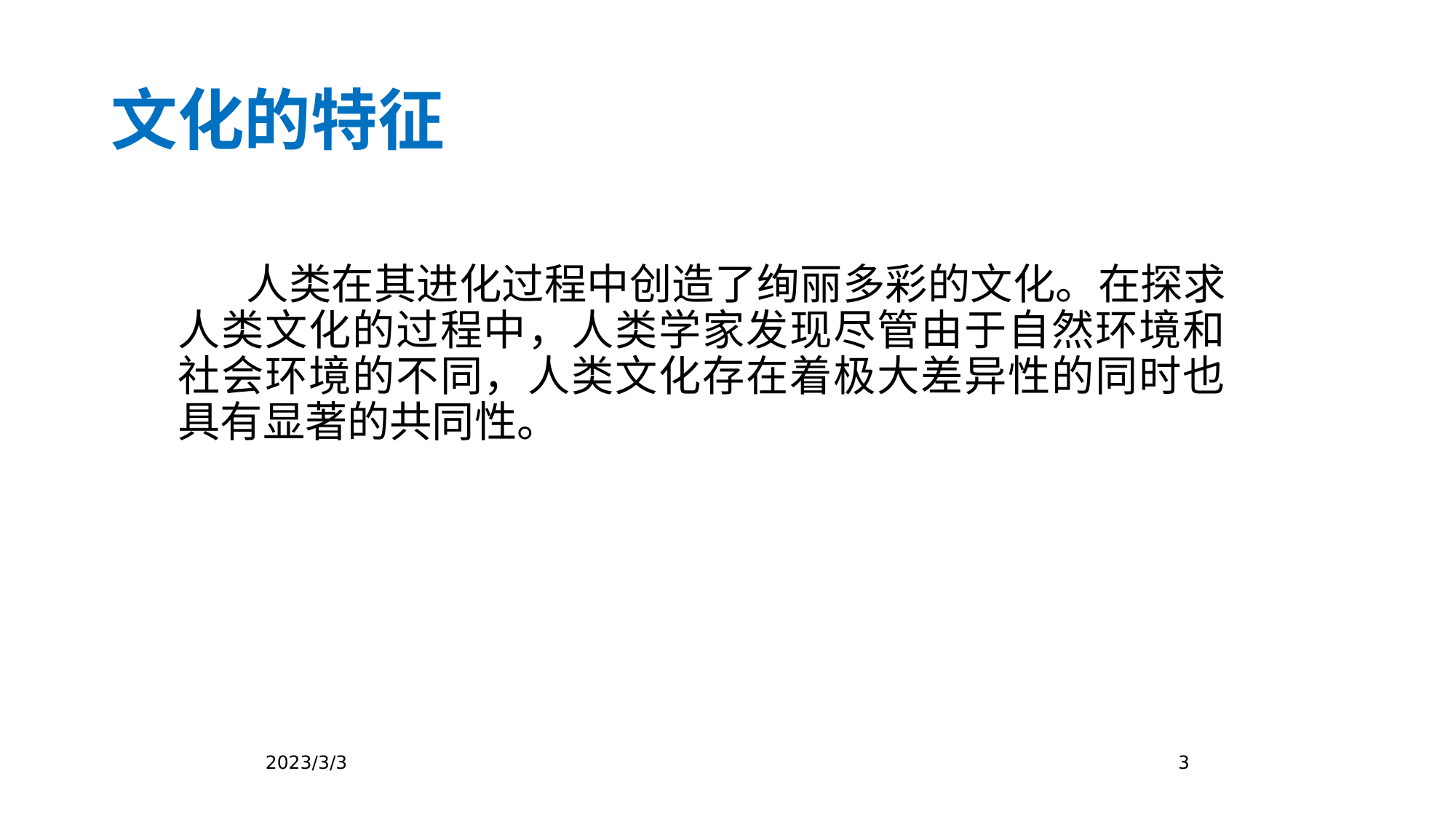

文化的特征

      人类在其进化过程中创造了绚丽多彩的文化。在探求人类文化的过程中，人类学家发现尽管由于自然环境和社会环境的不同，人类文化存在着极大差异性的同时也具有显著的共同性。
2023/3/3
3